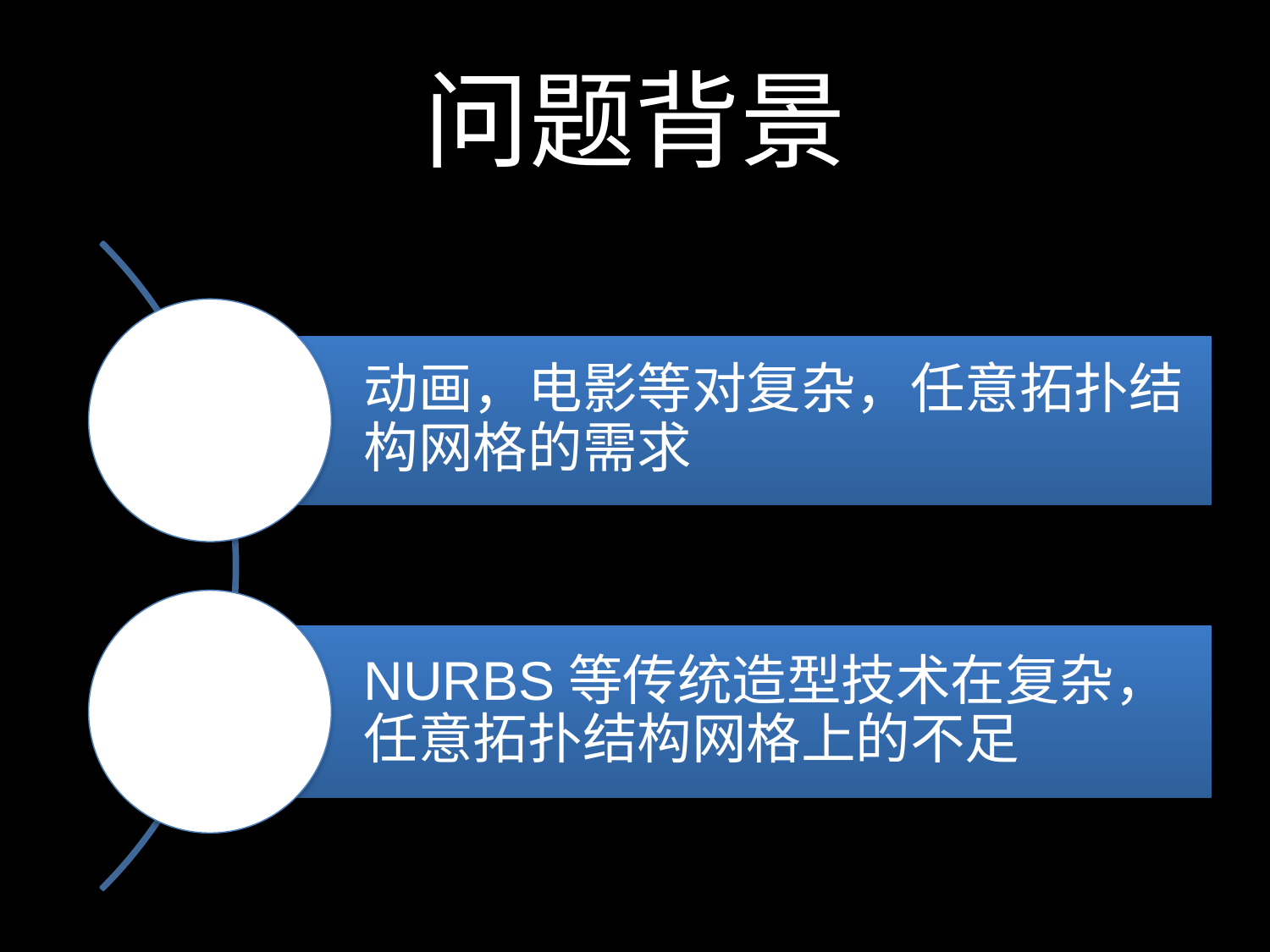

# 问题背景
动画，电影等对复杂，任意拓扑结构网格的需求
NURBS等传统造型技术在复杂，任意拓扑结构网格上的不足